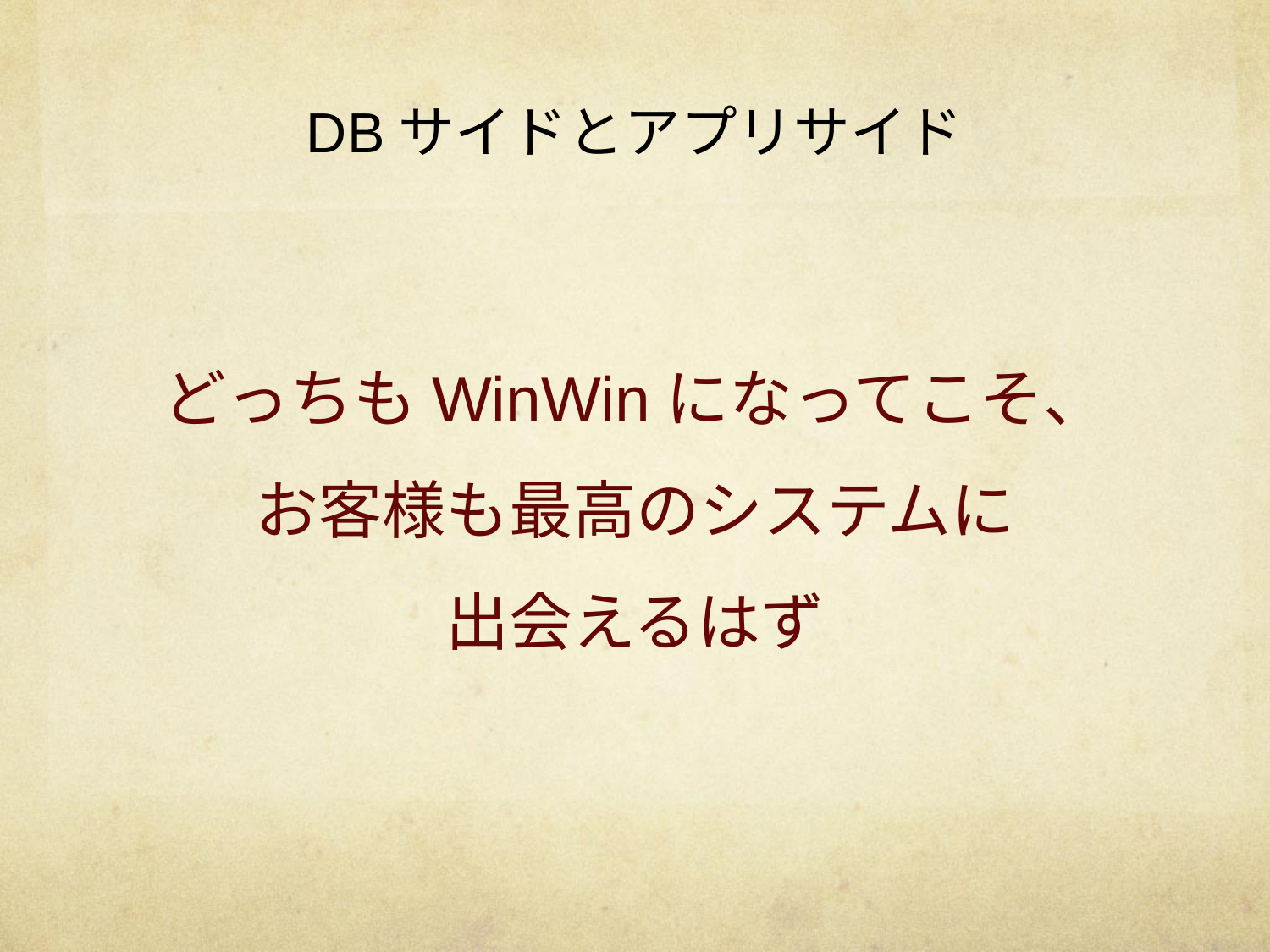

# DBサイドとアプリサイド

どっちもWinWinになってこそ、
お客様も最高のシステムに
出会えるはず